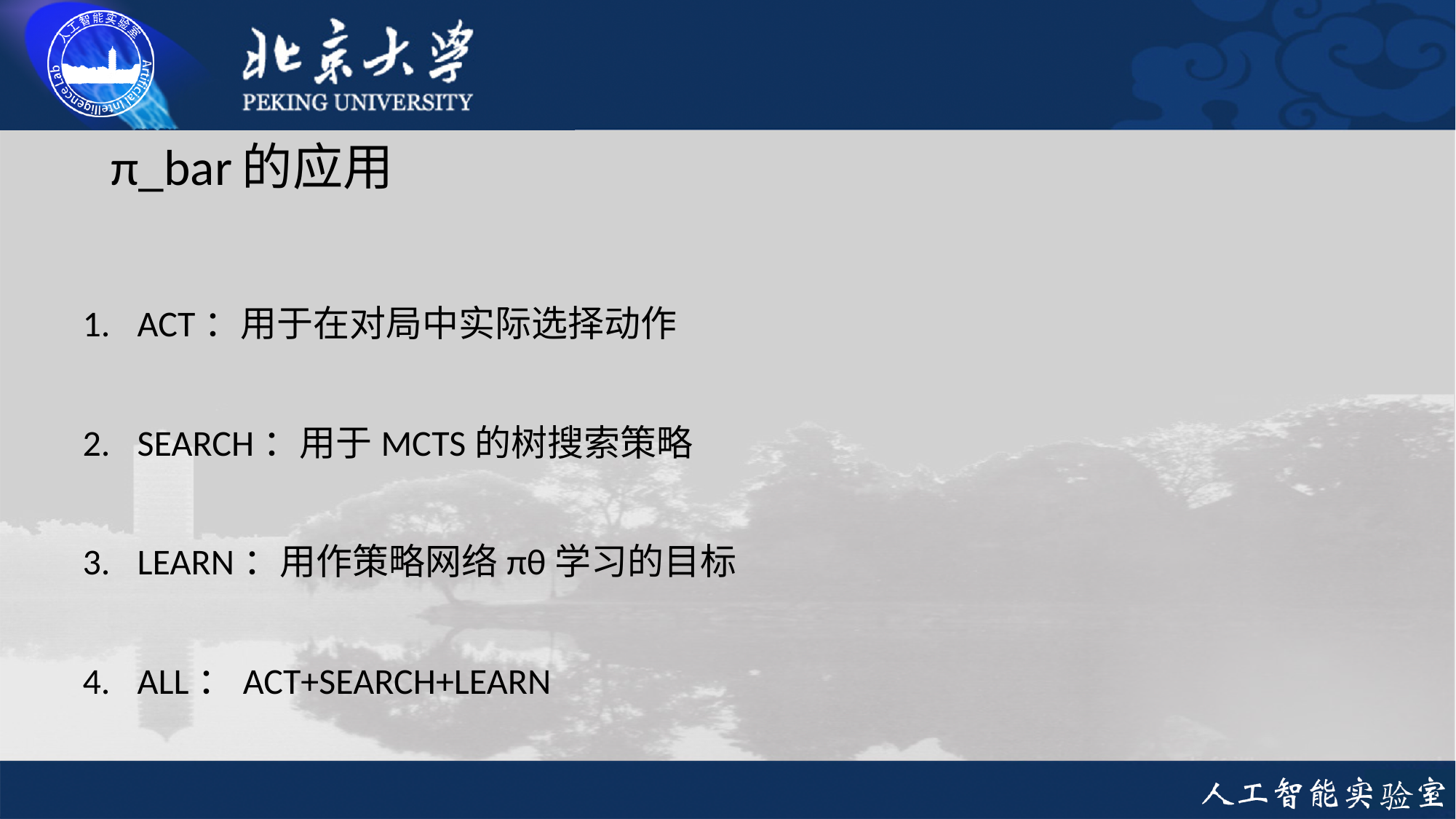

# π_bar的应用

ACT：用于在对局中实际选择动作

SEARCH：用于MCTS的树搜索策略

LEARN：用作策略网络πθ学习的目标

ALL：ACT+SEARCH+LEARN